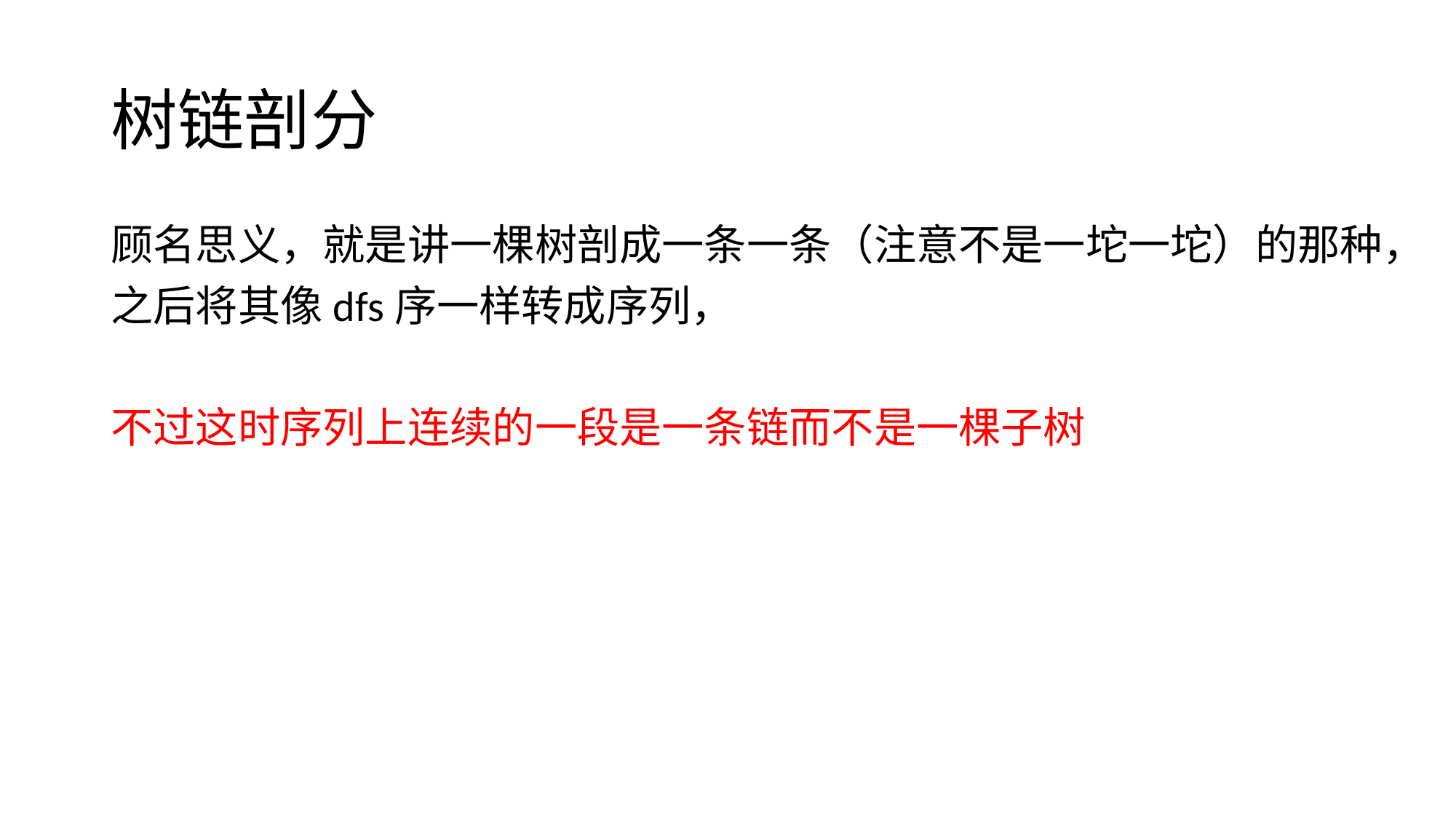

# 树链剖分
顾名思义，就是讲一棵树剖成一条一条（注意不是一坨一坨）的那种，
之后将其像dfs序一样转成序列，

不过这时序列上连续的一段是一条链而不是一棵子树